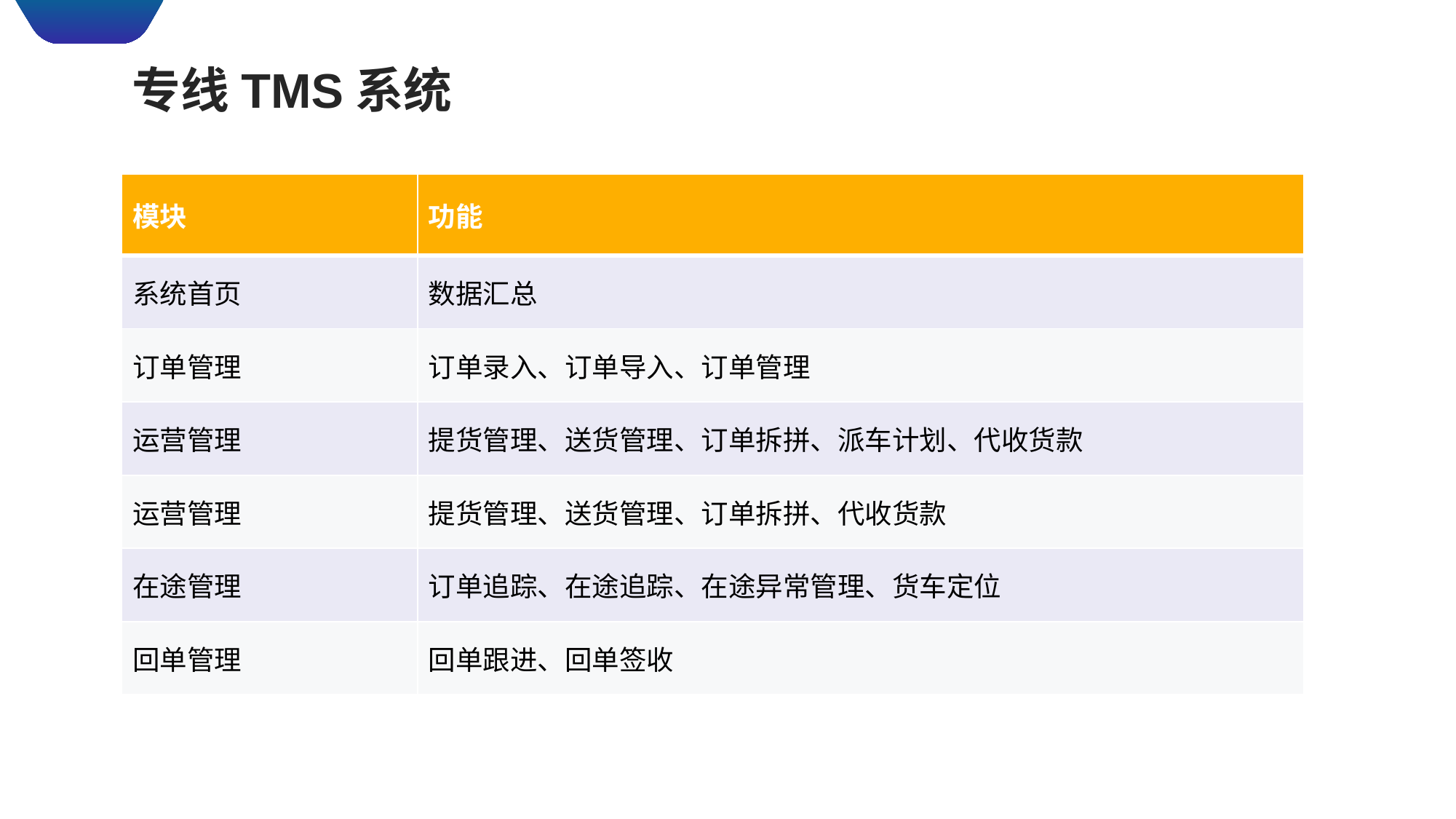

专线TMS系统
| 模块 | 功能 |
| --- | --- |
| 系统首页 | 数据汇总 |
| 订单管理 | 订单录入、订单导入、订单管理 |
| 运营管理 | 提货管理、送货管理、订单拆拼、派车计划、代收货款 |
| 运营管理 | 提货管理、送货管理、订单拆拼、代收货款 |
| 在途管理 | 订单追踪、在途追踪、在途异常管理、货车定位 |
| 回单管理 | 回单跟进、回单签收 |